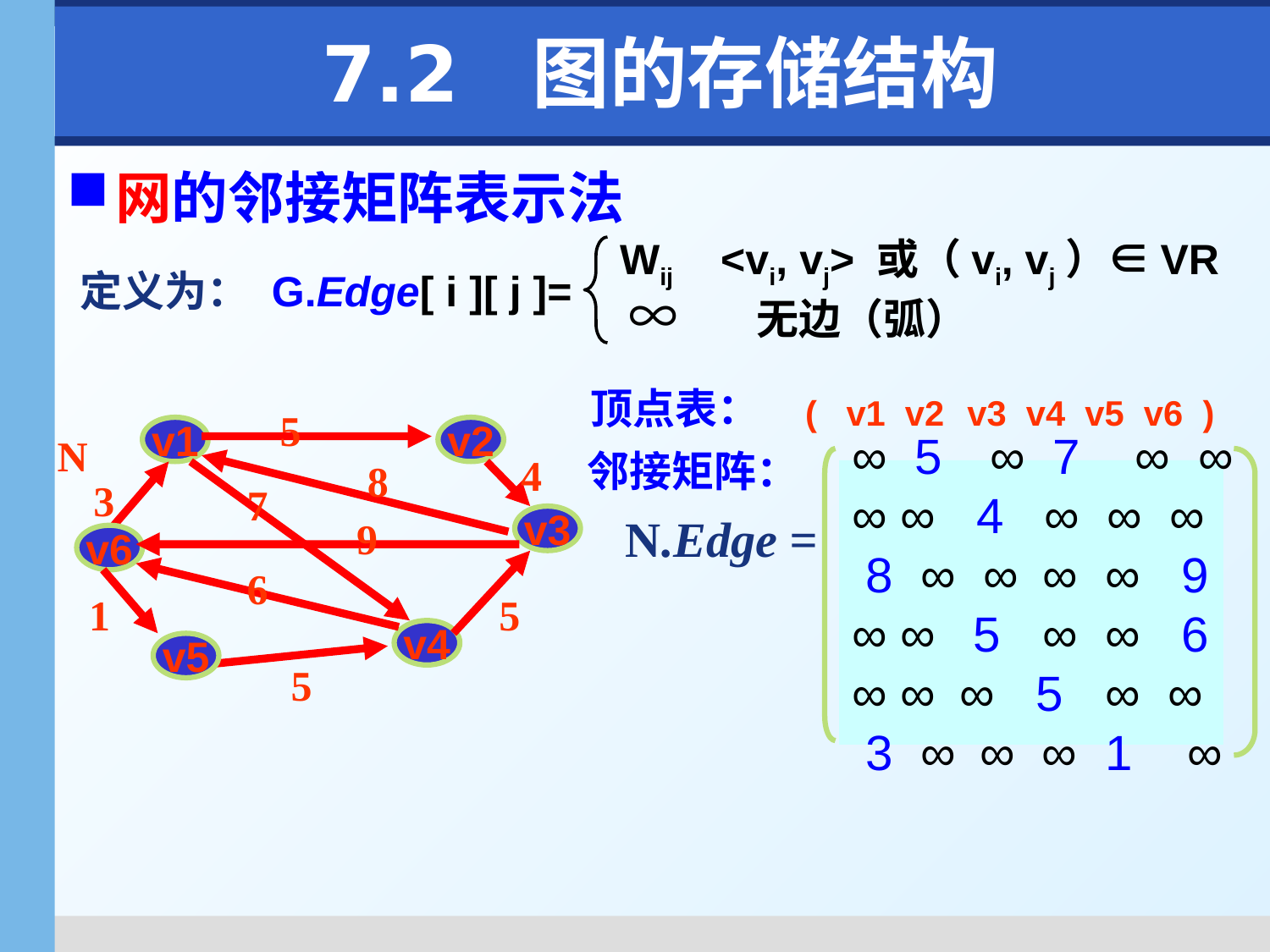

# 7.2  图的存储结构
网的邻接矩阵表示法

Wij    <vi, vj> 或（vi, vj）∈VR

G.Edge[ i ][ j ]=
∞       无边（弧）
定义为：
顶点表：
(   v1  v2    v3  v4  v5  v6  )
5
v1
v2
N

邻接矩阵：
4

8

    5        7
        4
 8                  9
        5          6
            5
 3             1
∞ ∞ ∞ ∞ ∞  ∞
∞ ∞ ∞ ∞ ∞  ∞
∞ ∞ ∞ ∞ ∞  ∞
∞ ∞ ∞ ∞ ∞  ∞
∞ ∞ ∞ ∞ ∞  ∞
∞ ∞ ∞ ∞ ∞  ∞
∞  5      ∞  7    ∞  ∞
∞ ∞   4     ∞  ∞  ∞
 8  ∞  ∞   ∞  ∞   9
∞ ∞    5   ∞  ∞   6
∞ ∞   ∞   5   ∞  ∞
 3  ∞   ∞  ∞  1    ∞

3
7
N.Edge =
9
v3
v6

6

1
5
v4
v5

5